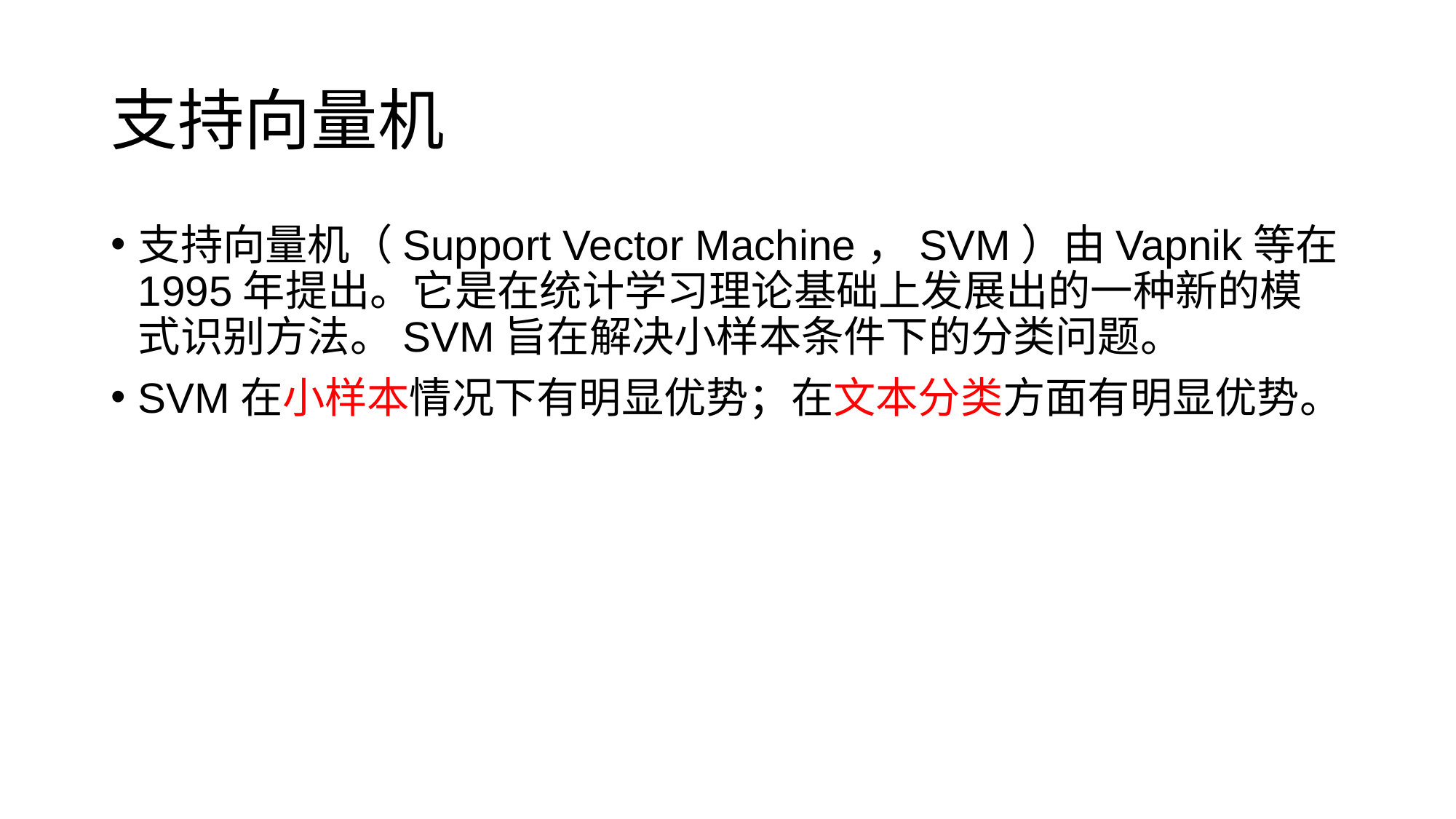

# 支持向量机
支持向量机（Support Vector Machine，SVM）由Vapnik等在1995年提出。它是在统计学习理论基础上发展出的一种新的模式识别方法。SVM旨在解决小样本条件下的分类问题。
SVM在小样本情况下有明显优势；在文本分类方面有明显优势。